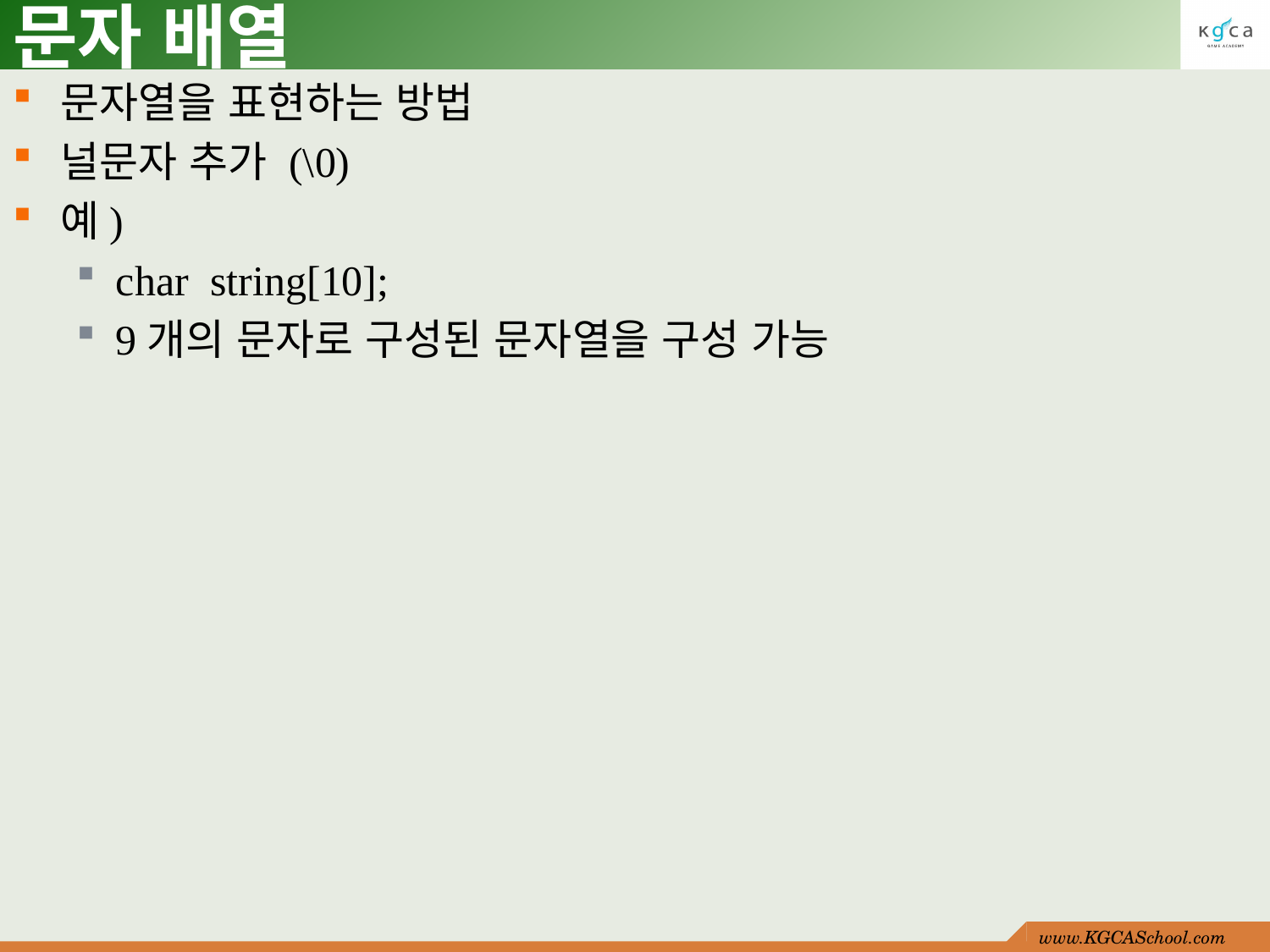

# 문자 배열
문자열을 표현하는 방법
널문자 추가 (\0)
예)
char  string[10];
9개의 문자로 구성된 문자열을 구성 가능